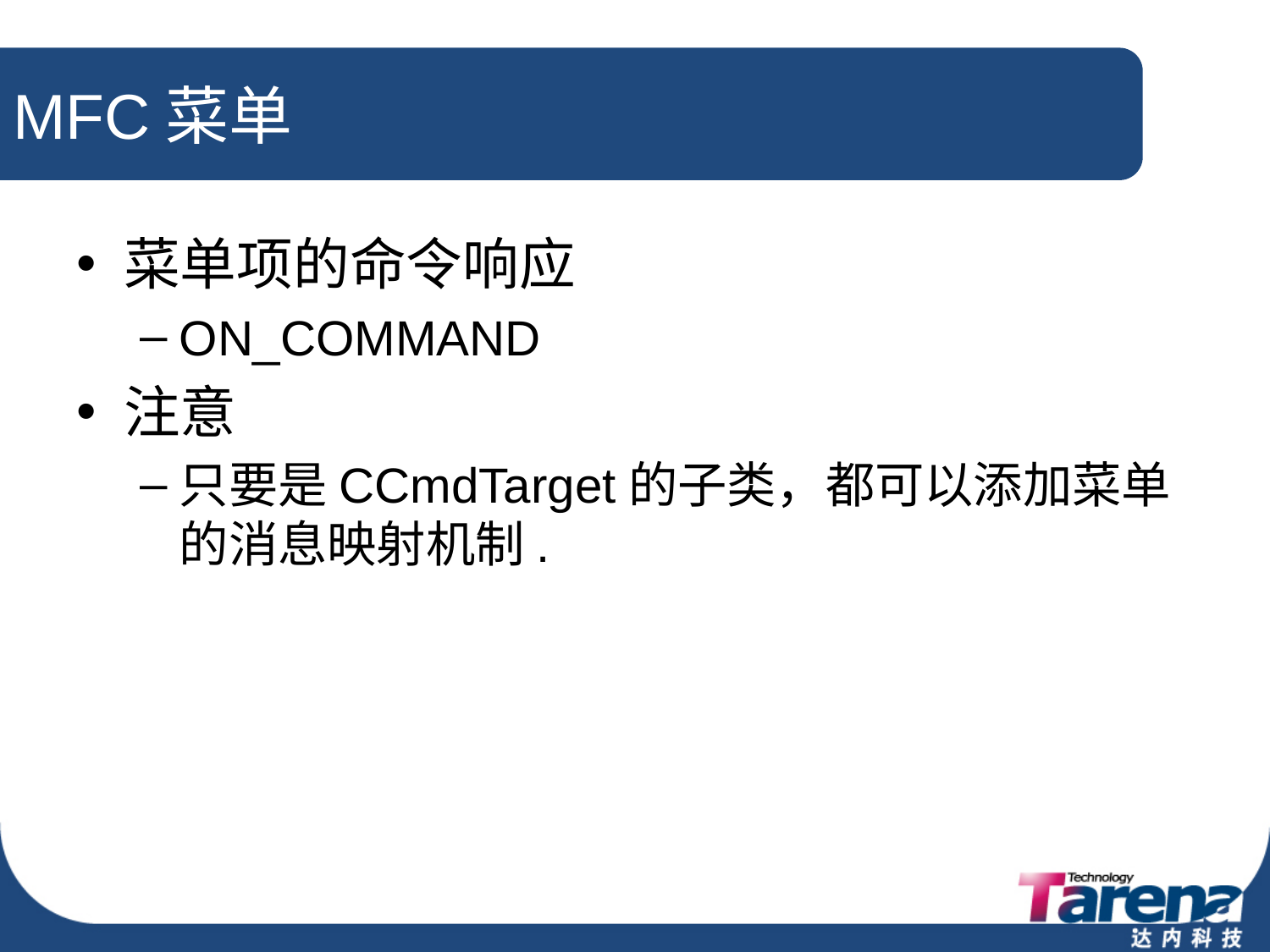

# MFC菜单
菜单项的命令响应
ON_COMMAND
注意
只要是CCmdTarget的子类，都可以添加菜单的消息映射机制.